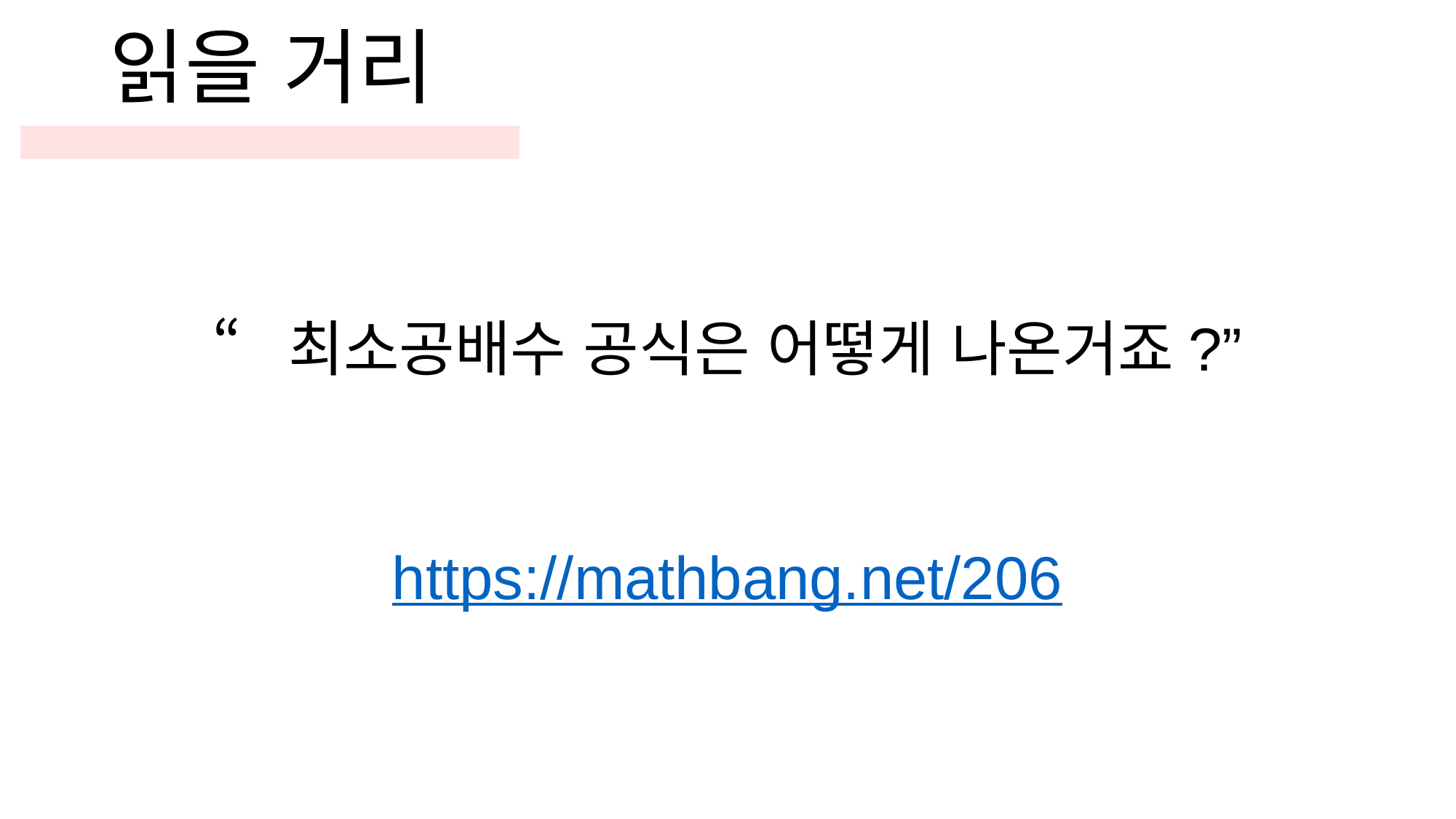

읽을 거리

“최소공배수 공식은 어떻게 나온거죠?”
https://mathbang.net/206